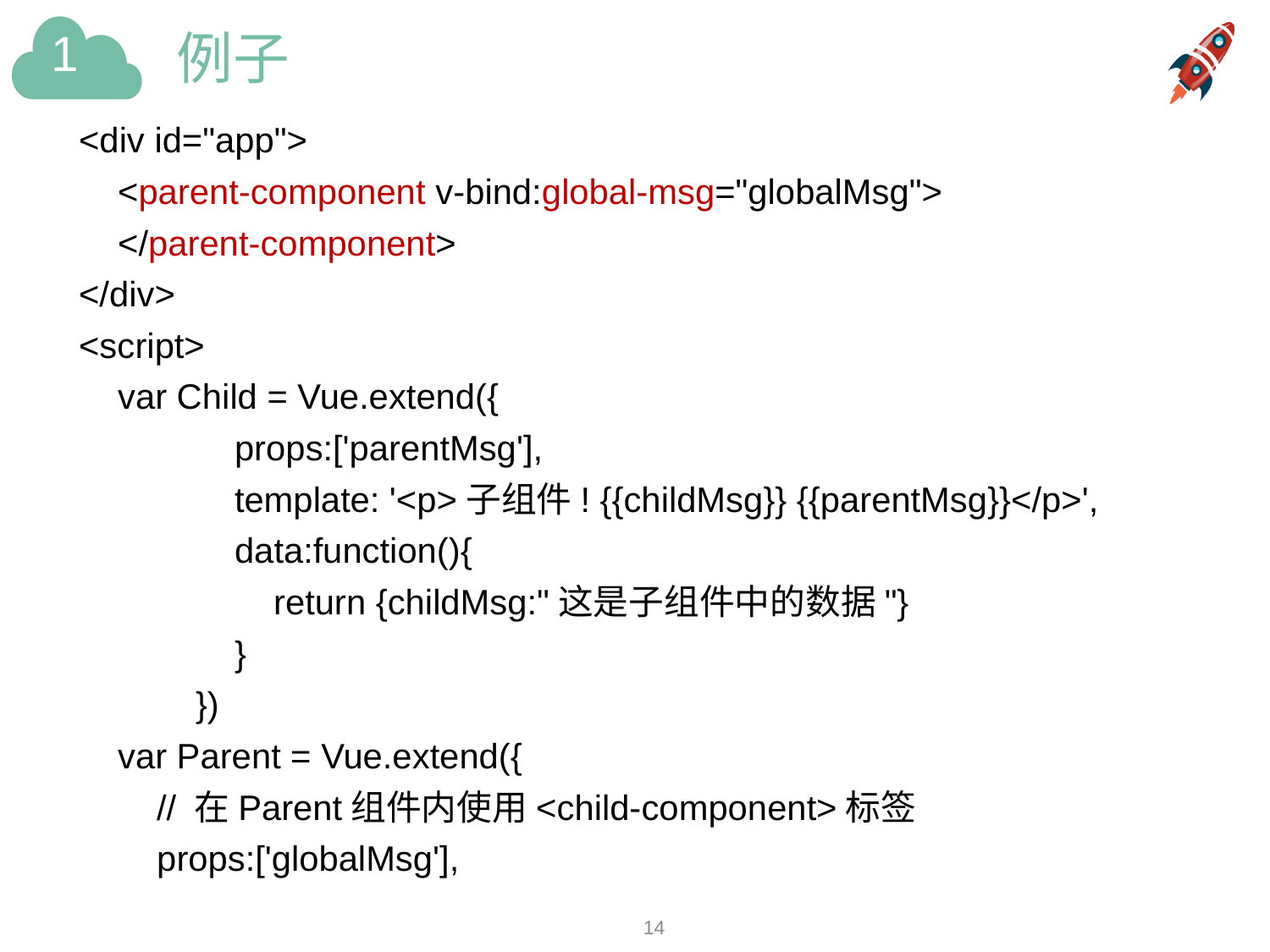

# 例子
<div id="app">
    <parent-component v-bind:global-msg="globalMsg">
    </parent-component>
</div>
<script>
    var Child = Vue.extend({
                props:['parentMsg'],
                template: '<p>子组件! {{childMsg}} {{parentMsg}}</p>',
                data:function(){
                    return {childMsg:"这是子组件中的数据"}
                }
            })
    var Parent = Vue.extend({
        // 在Parent组件内使用<child-component>标签
        props:['globalMsg'],
14